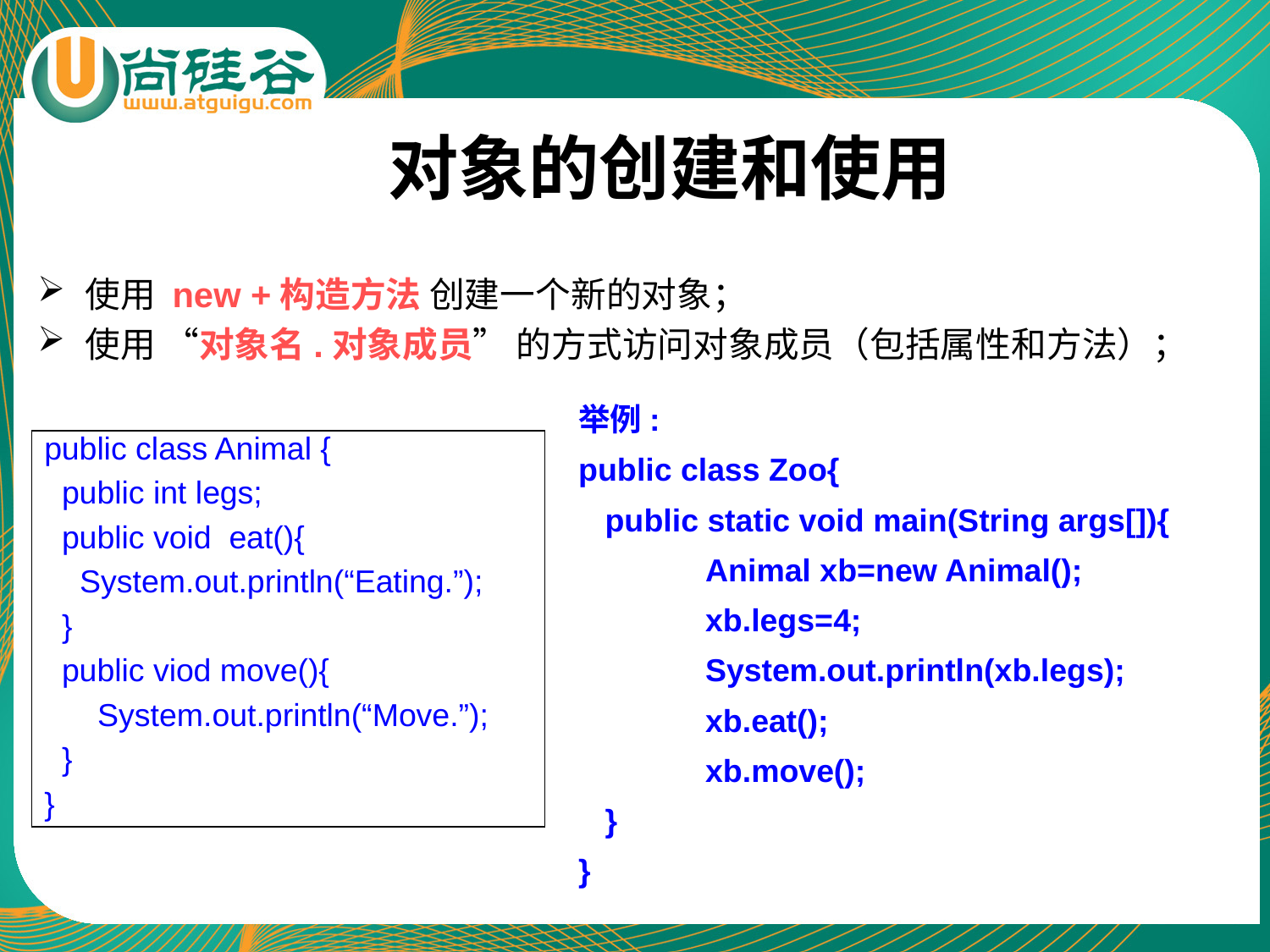

# 对象的创建和使用
使用 new +构造方法 创建一个新的对象；
使用 “对象名.对象成员” 的方式访问对象成员（包括属性和方法）；
举例:
public class Zoo{
   public static void main(String args[]){
	Animal xb=new Animal();
	xb.legs=4;
	System.out.println(xb.legs);
	xb.eat();
	xb.move();
   }
}
public class Animal {
  public int legs;
  public void  eat(){
    System.out.println(“Eating.”);
  }
  public viod move(){
      System.out.println(“Move.”);
  }
}